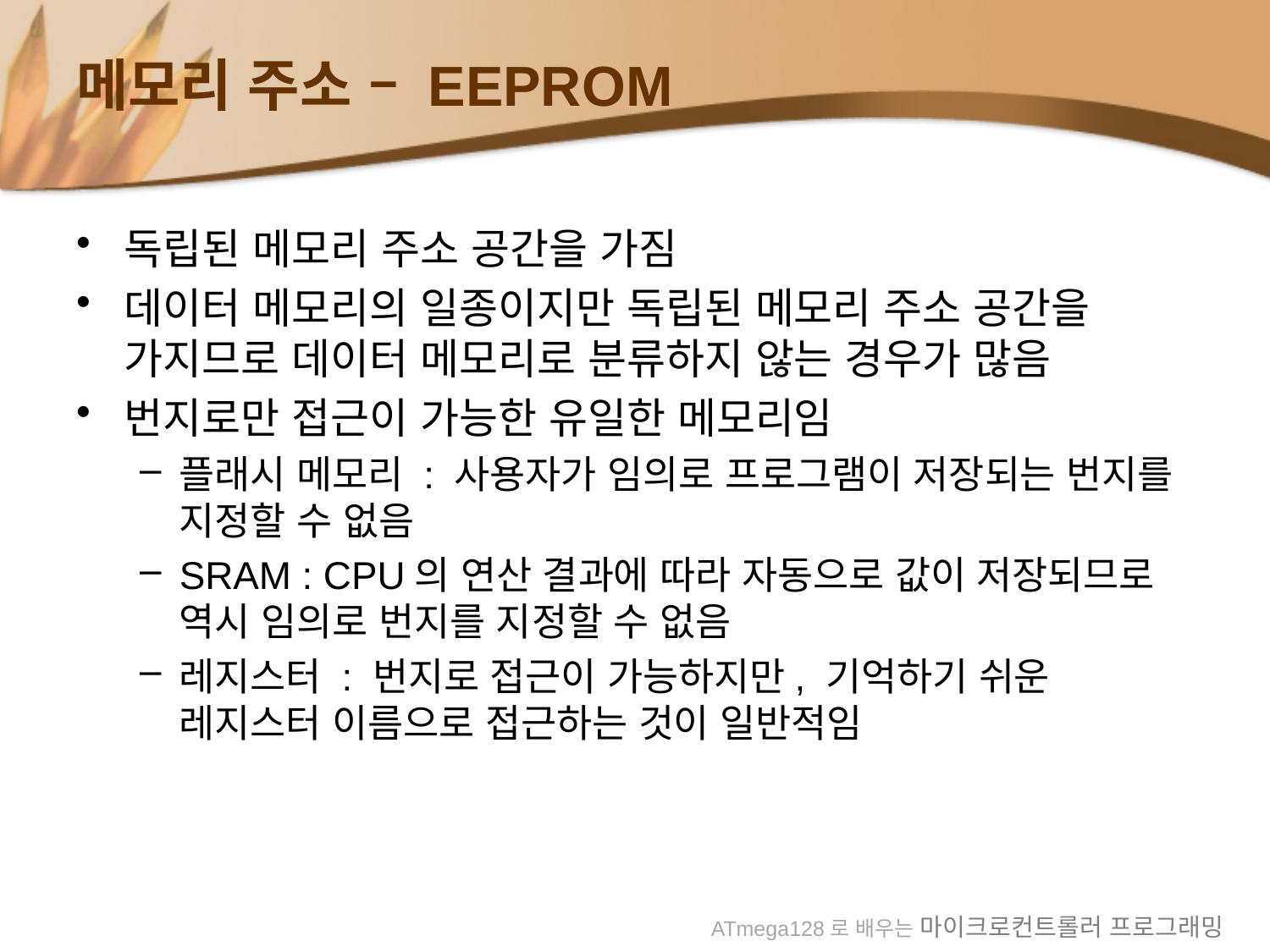

# 메모리 주소 – EEPROM
독립된 메모리 주소 공간을 가짐
데이터 메모리의 일종이지만 독립된 메모리 주소 공간을 가지므로 데이터 메모리로 분류하지 않는 경우가 많음
번지로만 접근이 가능한 유일한 메모리임
플래시 메모리 : 사용자가 임의로 프로그램이 저장되는 번지를 지정할 수 없음
SRAM : CPU의 연산 결과에 따라 자동으로 값이 저장되므로 역시 임의로 번지를 지정할 수 없음
레지스터 : 번지로 접근이 가능하지만, 기억하기 쉬운 레지스터 이름으로 접근하는 것이 일반적임